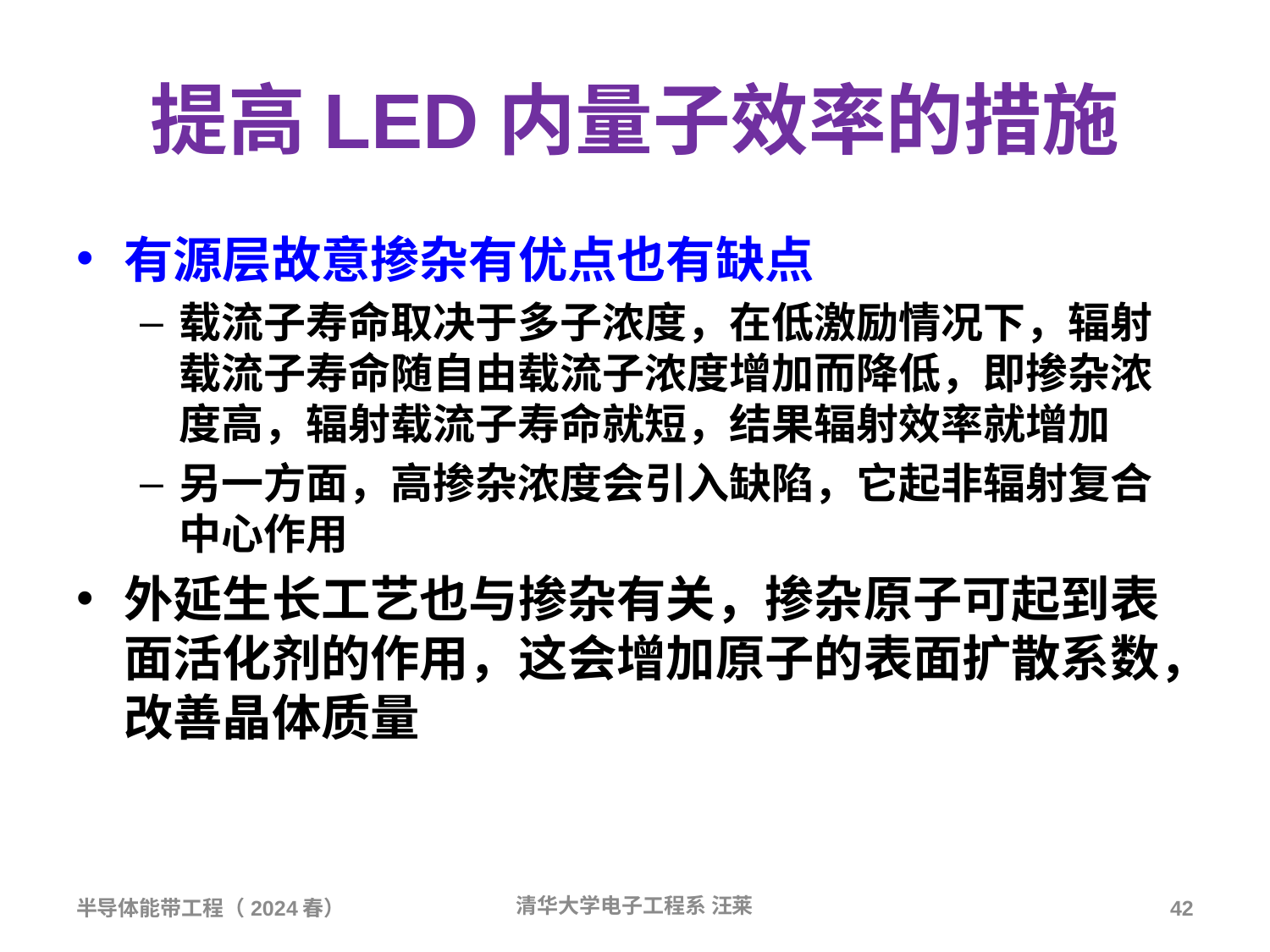

# 提高LED内量子效率的措施
有源层故意掺杂有优点也有缺点
载流子寿命取决于多子浓度，在低激励情况下，辐射载流子寿命随自由载流子浓度增加而降低，即掺杂浓度高，辐射载流子寿命就短，结果辐射效率就增加
另一方面，高掺杂浓度会引入缺陷，它起非辐射复合中心作用
外延生长工艺也与掺杂有关，掺杂原子可起到表面活化剂的作用，这会增加原子的表面扩散系数，改善晶体质量

半导体能带工程（2024春）
清华大学电子工程系 汪莱
42